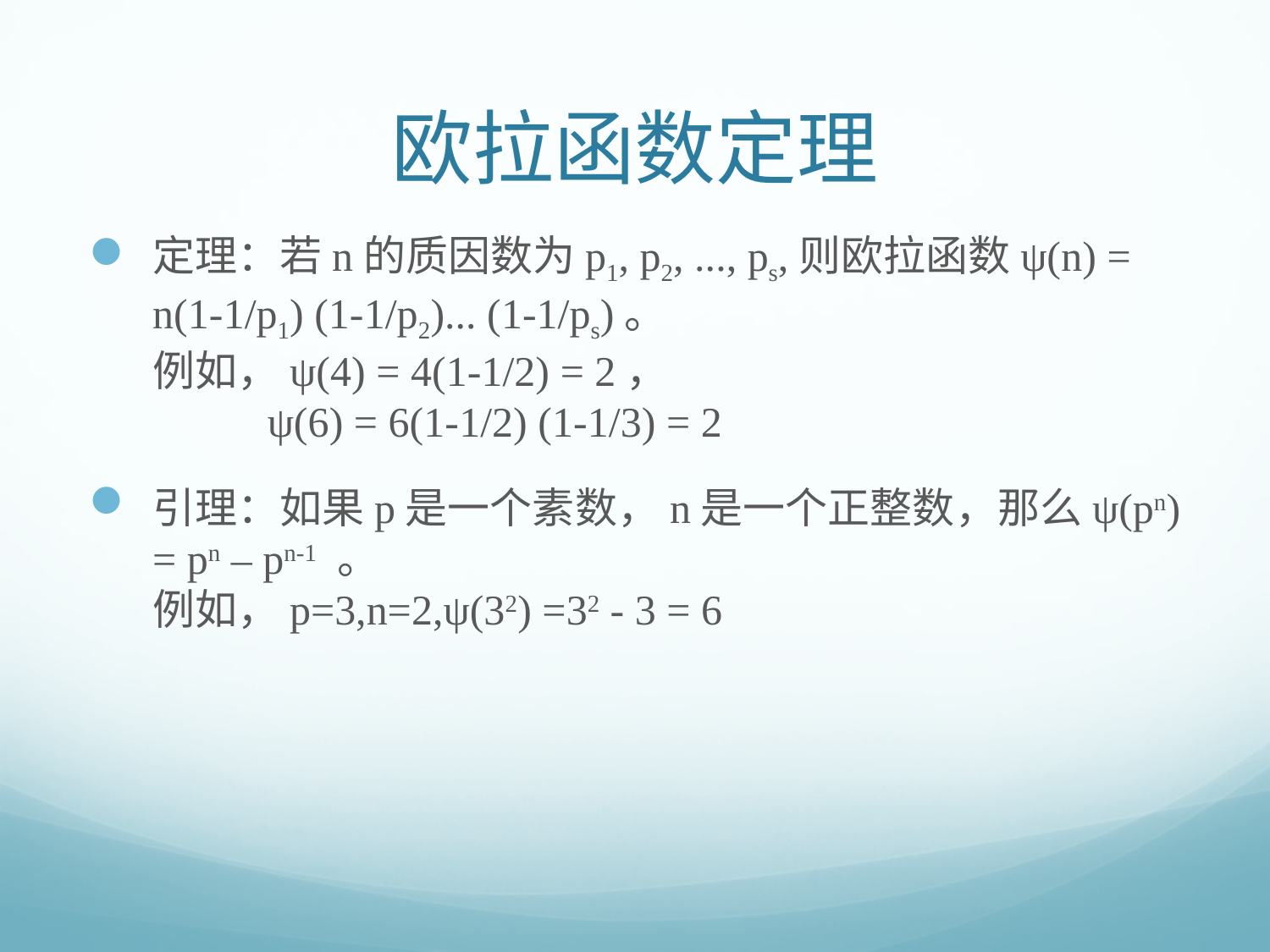

# 欧拉函数定理
定理：若n的质因数为p1, p2, ..., ps,则欧拉函数ψ(n) = n(1-1/p1) (1-1/p2)... (1-1/ps)。
例如，ψ(4) = 4(1-1/2) = 2，
           ψ(6) = 6(1-1/2) (1-1/3) = 2
引理：如果p是一个素数，n是一个正整数，那么ψ(pn) = pn – pn-1 。
例如，p=3,n=2,ψ(32) =32 - 3 = 6